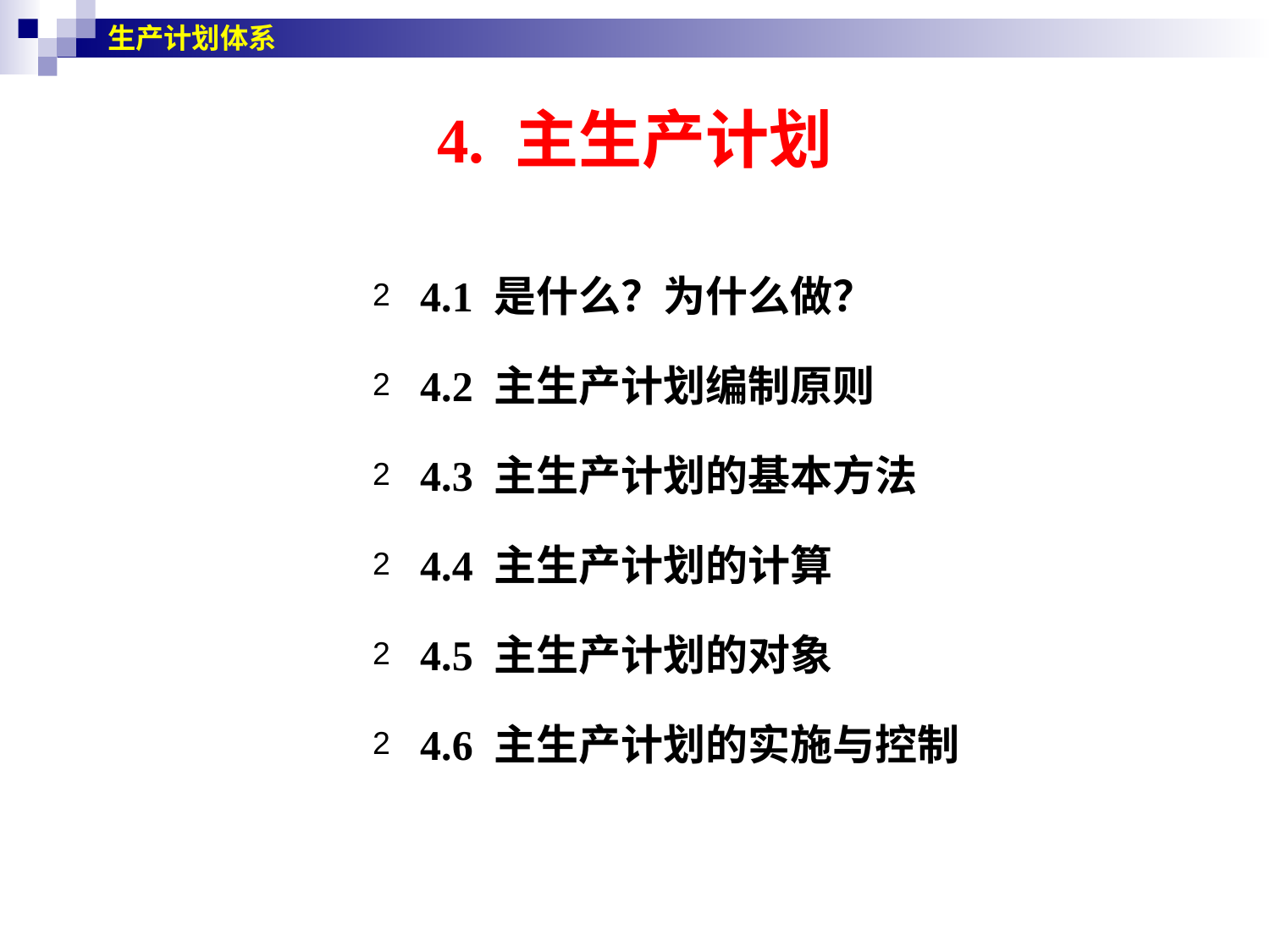

生产计划体系
# 4. 主生产计划
4.1 是什么？为什么做？
4.2 主生产计划编制原则
4.3 主生产计划的基本方法
4.4 主生产计划的计算
4.5 主生产计划的对象
4.6 主生产计划的实施与控制